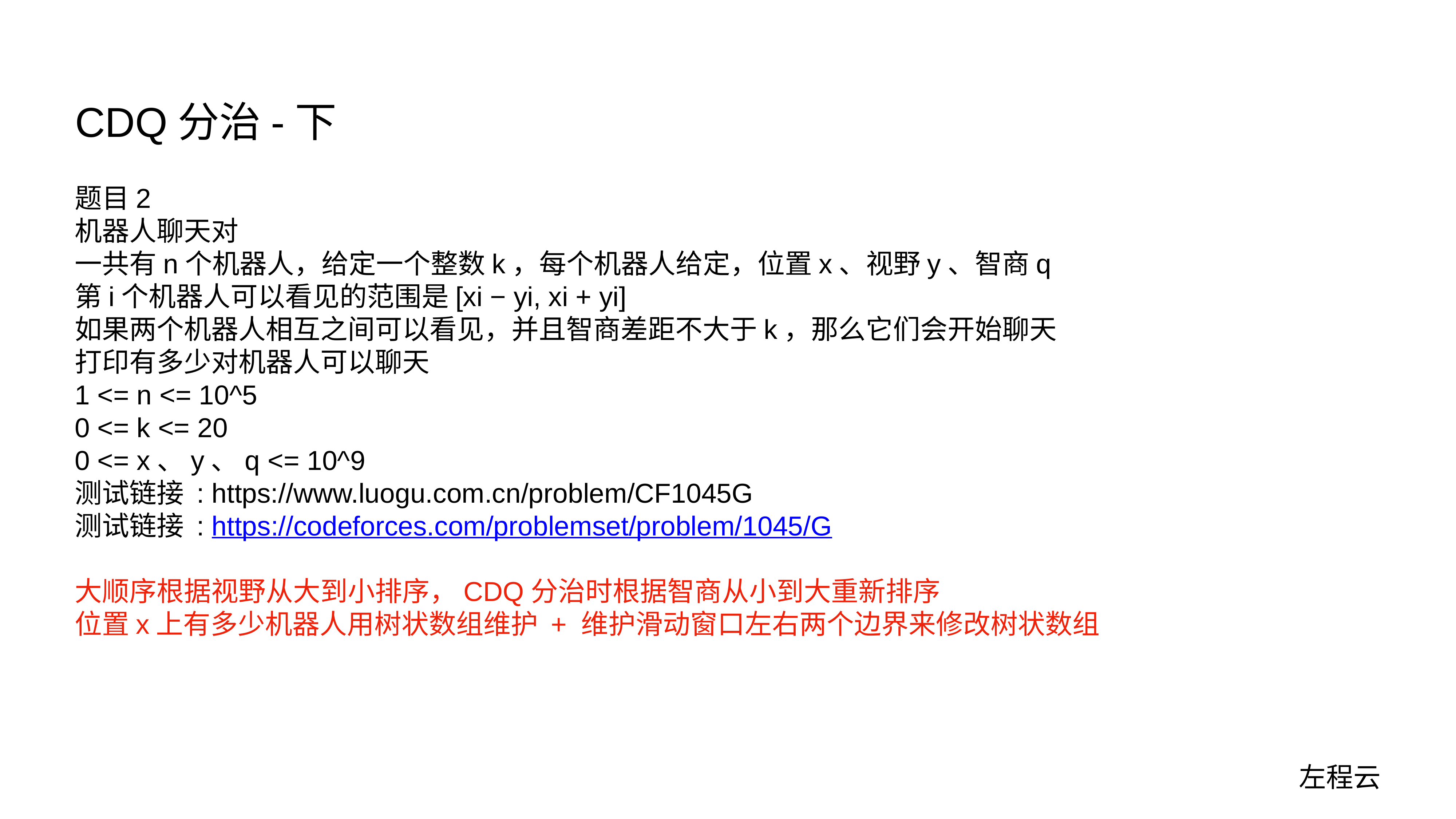

# CDQ分治-下
题目2
机器人聊天对
一共有n个机器人，给定一个整数k，每个机器人给定，位置x、视野y、智商q
第i个机器人可以看见的范围是[xi − yi, xi + yi]
如果两个机器人相互之间可以看见，并且智商差距不大于k，那么它们会开始聊天
打印有多少对机器人可以聊天
1 <= n <= 10^5
0 <= k <= 20
0 <= x、y、q <= 10^9
测试链接 : https://www.luogu.com.cn/problem/CF1045G
测试链接 : https://codeforces.com/problemset/problem/1045/G

大顺序根据视野从大到小排序，CDQ分治时根据智商从小到大重新排序
位置x上有多少机器人用树状数组维护 + 维护滑动窗口左右两个边界来修改树状数组
左程云